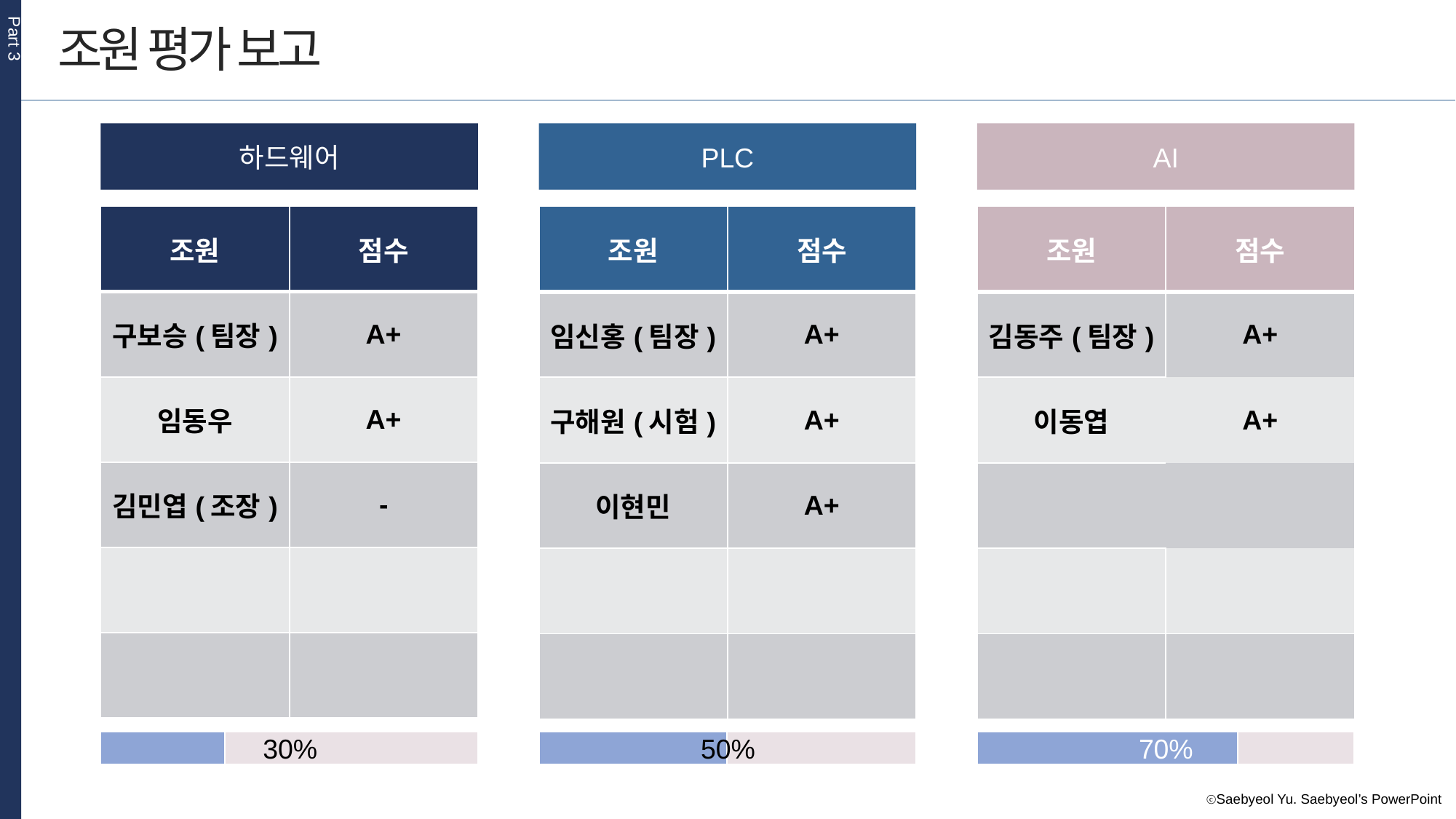

Part 3
조원 평가 보고
하드웨어
PLC
AI
| 조원 | 점수 |
| --- | --- |
| 구보승(팀장) | A+ |
| 임동우 | A+ |
| 김민엽(조장) | - |
|  |  |
|  |  |
| 조원 | 점수 |
| --- | --- |
| 김동주(팀장) | A+ |
| 이동엽 | A+ |
|  |  |
|  |  |
|  |  |
| 조원 | 점수 |
| --- | --- |
| 임신홍(팀장) | A+ |
| 구해원(시험) | A+ |
| 이현민 | A+ |
|  |  |
|  |  |
30%
50%
70%